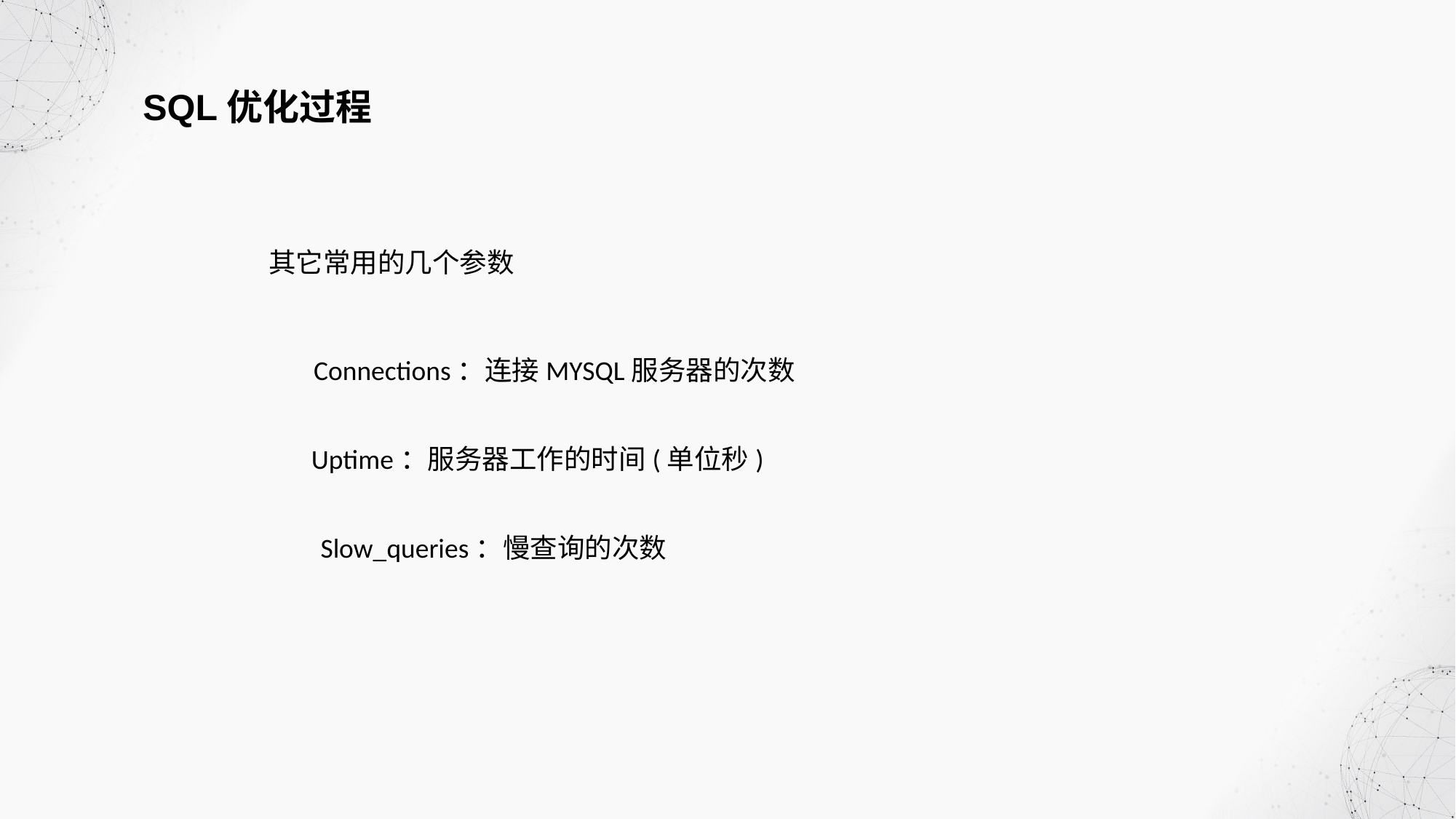

SQL优化过程

其它常用的几个参数
Connections：连接MYSQL服务器的次数
Uptime：服务器工作的时间(单位秒)
Slow_queries：慢查询的次数